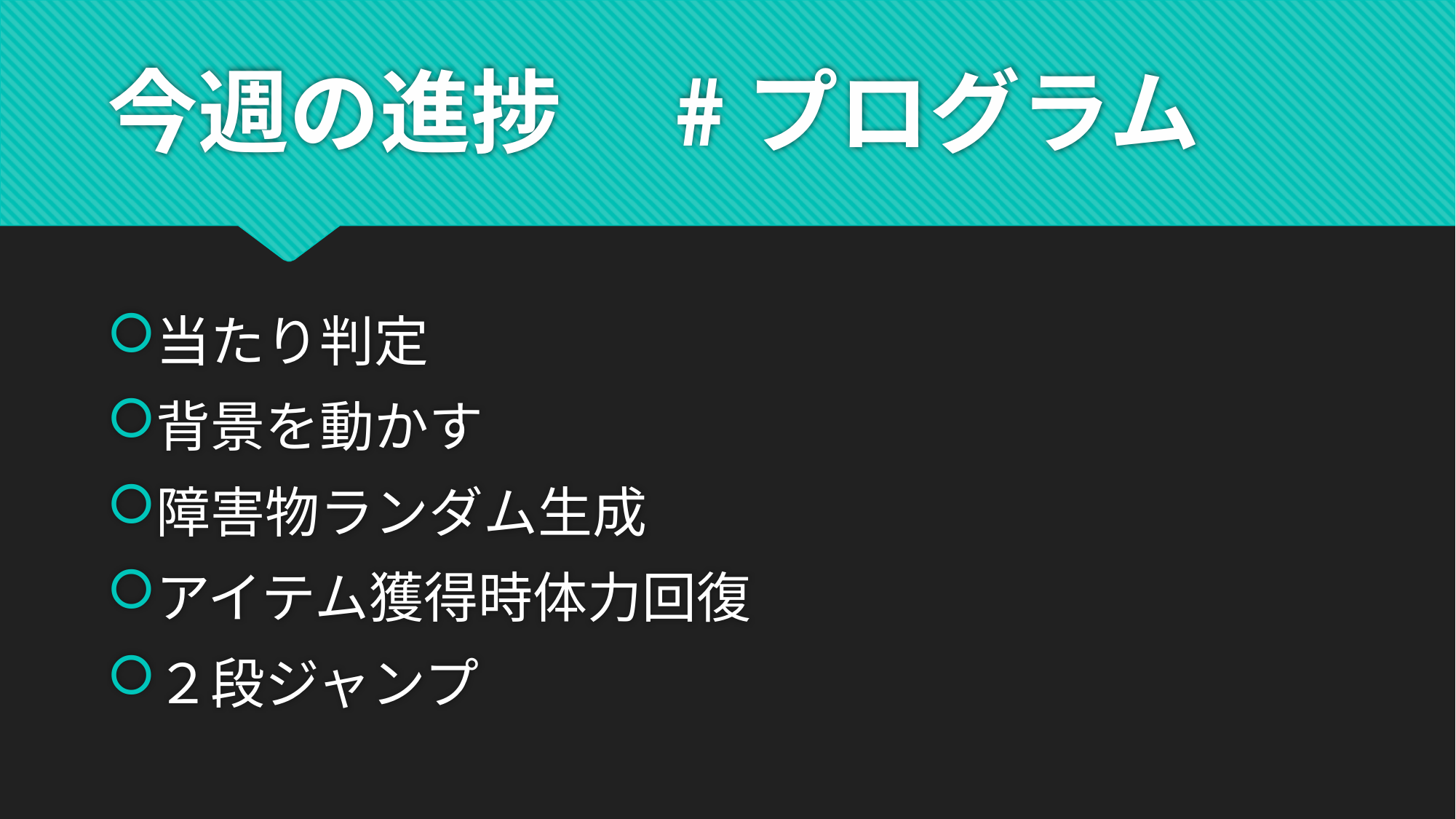

# 今週の進捗　#プログラム
当たり判定
背景を動かす
障害物ランダム生成
アイテム獲得時体力回復
２段ジャンプ